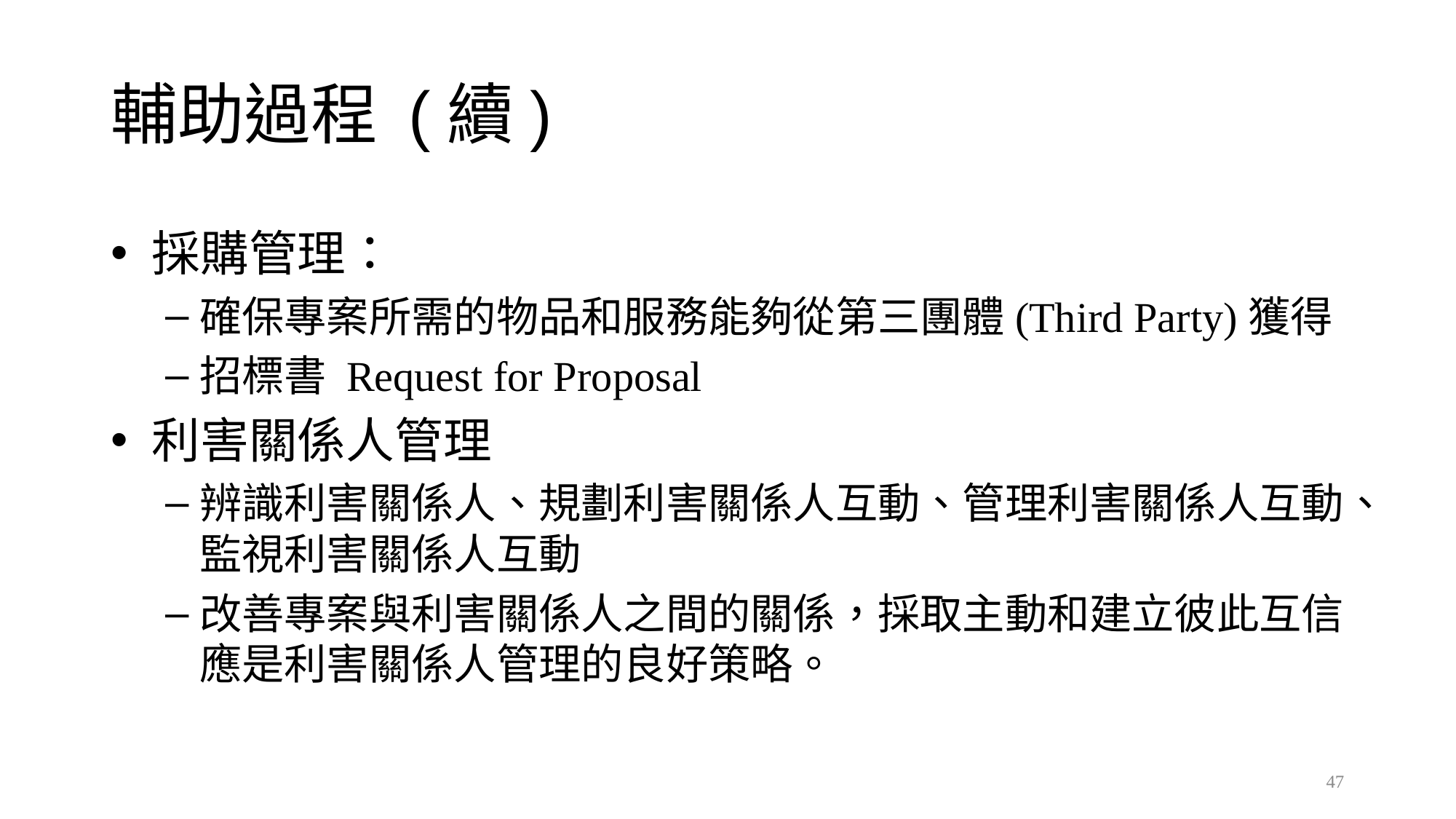

# 輔助過程 (續)
採購管理：
確保專案所需的物品和服務能夠從第三團體(Third Party)獲得
招標書 Request for Proposal
利害關係人管理
辨識利害關係人、規劃利害關係人互動、管理利害關係人互動、監視利害關係人互動
改善專案與利害關係人之間的關係，採取主動和建立彼此互信應是利害關係人管理的良好策略。

47